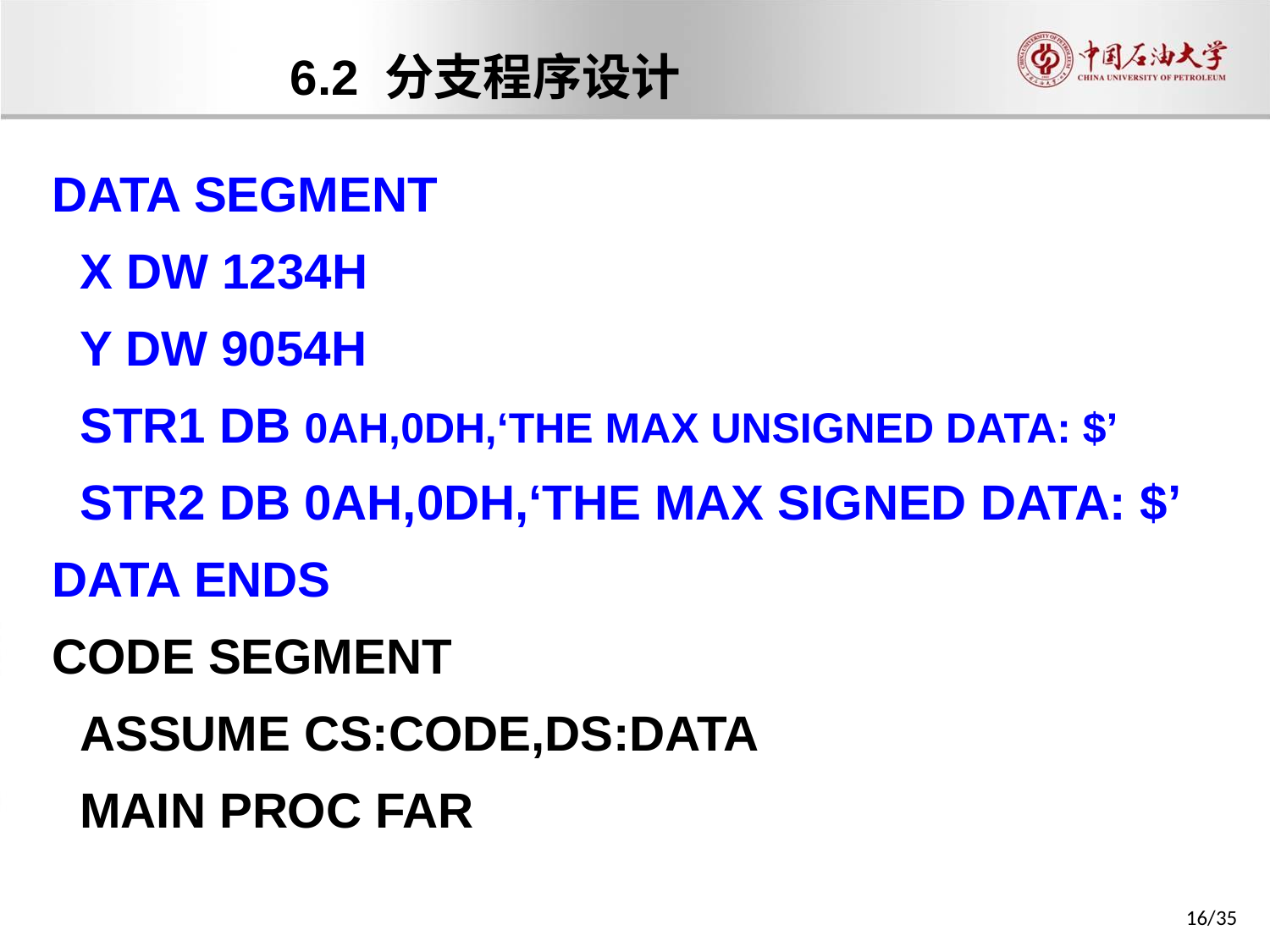

6.2 分支程序设计
DATA SEGMENT
  X DW 1234H
  Y DW 9054H
  STR1 DB 0AH,0DH,‘THE MAX UNSIGNED DATA: $’
  STR2 DB 0AH,0DH,‘THE MAX SIGNED DATA: $’
DATA ENDS
CODE SEGMENT
  ASSUME CS:CODE,DS:DATA
  MAIN PROC FAR
16/35